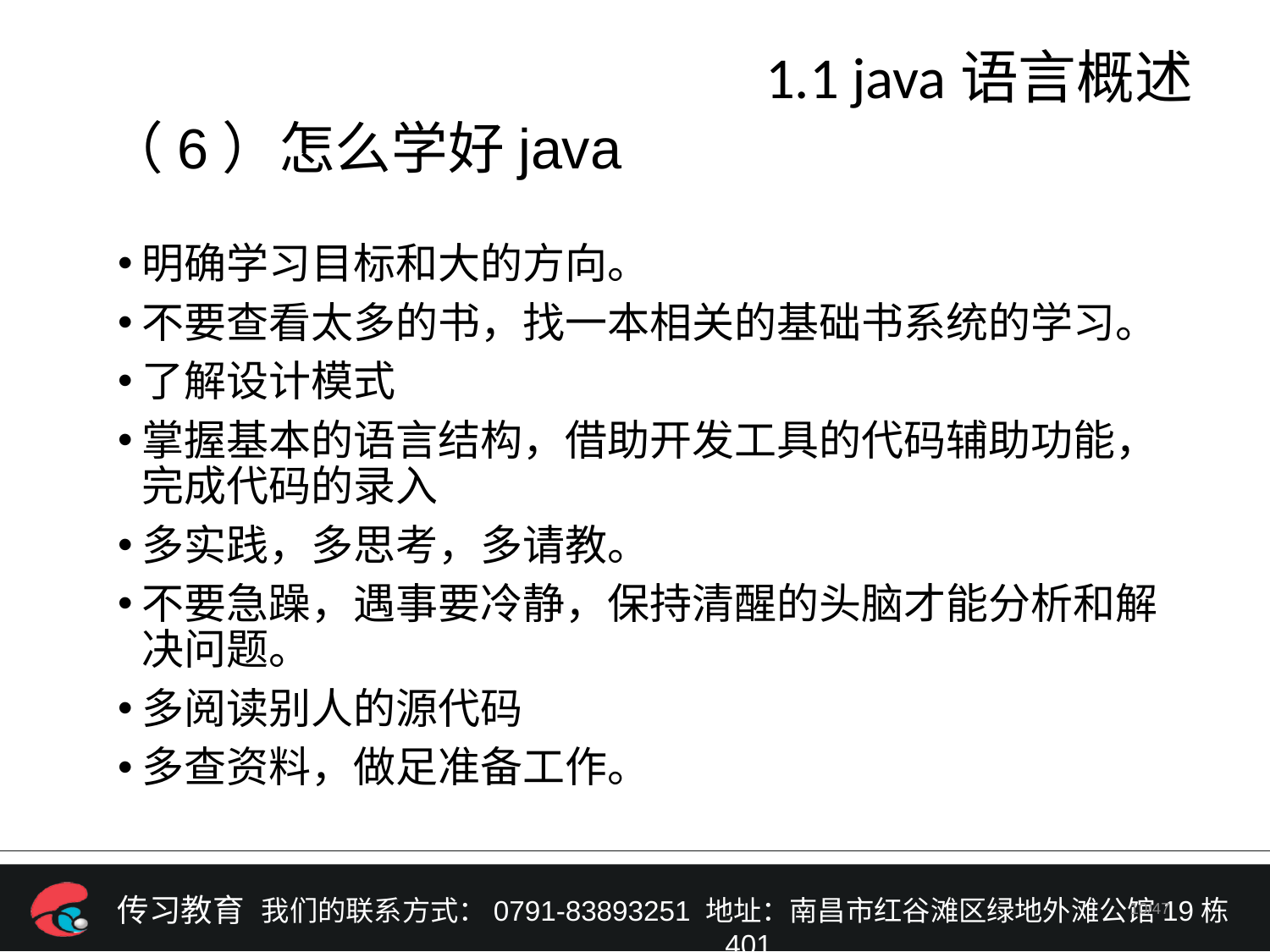

# 1.1 java语言概述
（6）怎么学好java
明确学习目标和大的方向。
不要查看太多的书，找一本相关的基础书系统的学习。
了解设计模式
掌握基本的语言结构，借助开发工具的代码辅助功能，完成代码的录入
多实践，多思考，多请教。
不要急躁，遇事要冷静，保持清醒的头脑才能分析和解决问题。
多阅读别人的源代码
多查资料，做足准备工作。
10/47